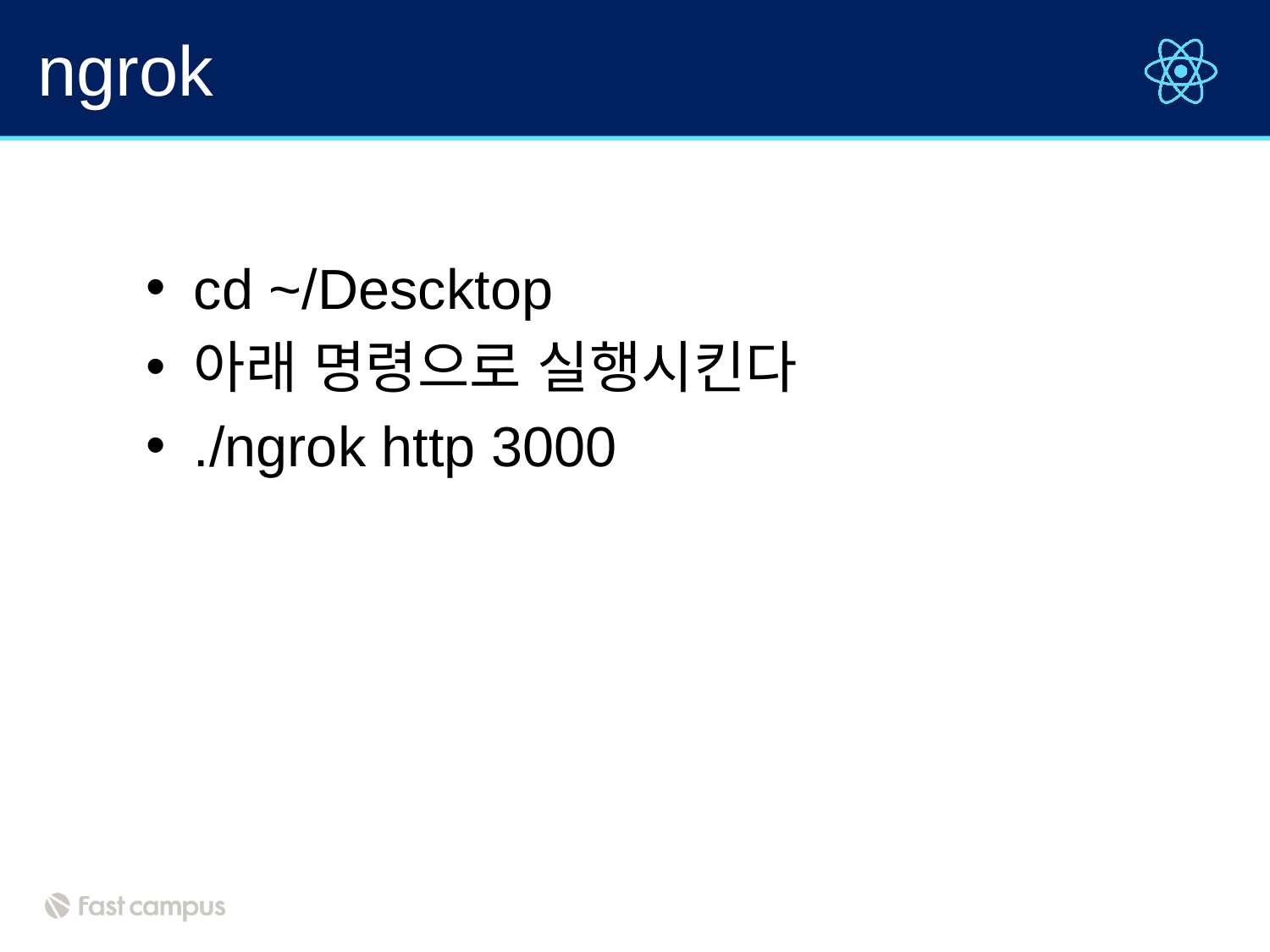

# ngrok
cd ~/Descktop
아래 명령으로 실행시킨다
./ngrok http 3000